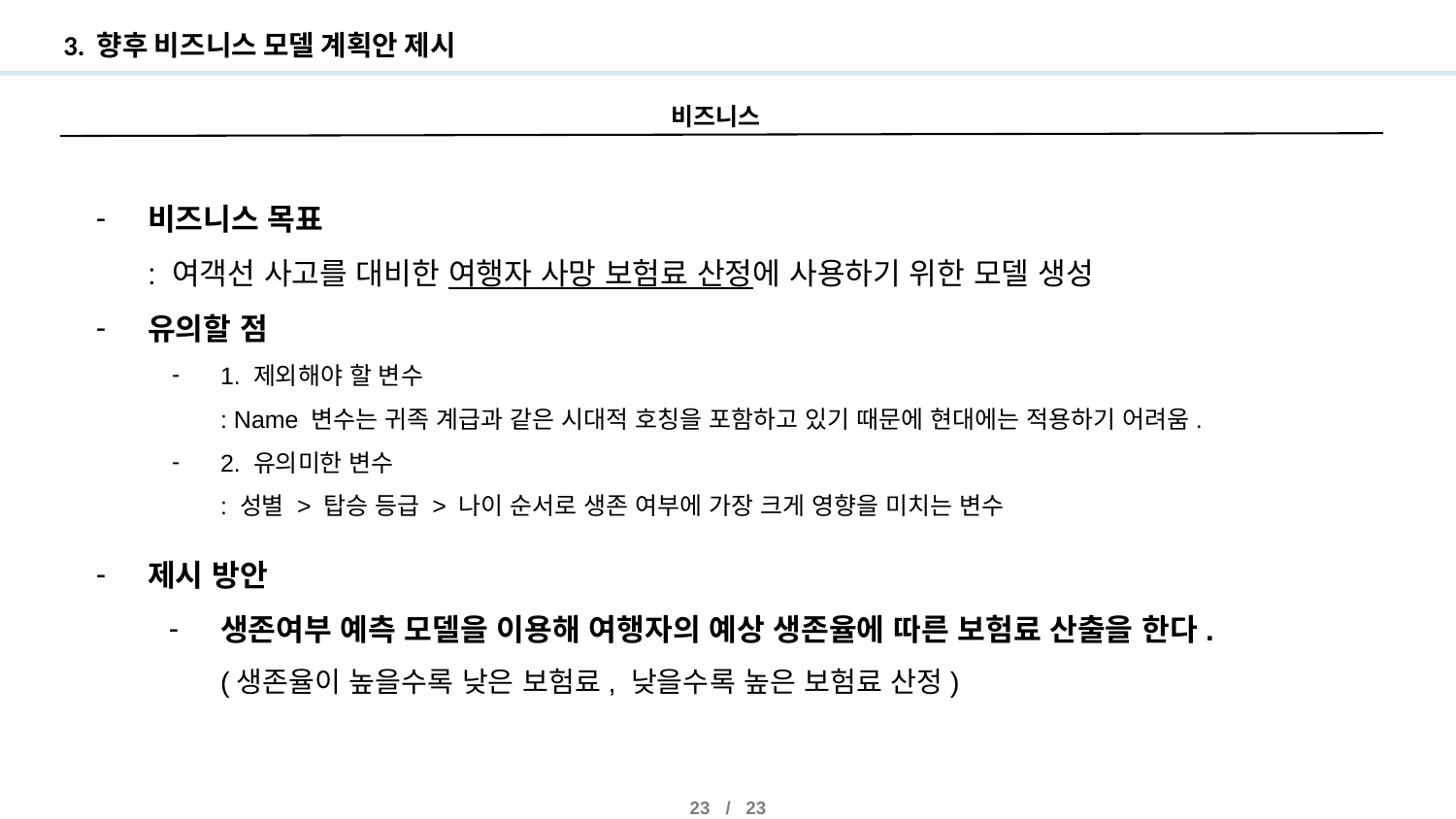

# 3. 향후 비즈니스 모델 계획안 제시
비즈니스
비즈니스 목표
: 여객선 사고를 대비한 여행자 사망 보험료 산정에 사용하기 위한 모델 생성
유의할 점
1. 제외해야 할 변수
: Name 변수는 귀족 계급과 같은 시대적 호칭을 포함하고 있기 때문에 현대에는 적용하기 어려움.
2. 유의미한 변수
: 성별 > 탑승 등급 > 나이 순서로 생존 여부에 가장 크게 영향을 미치는 변수

제시 방안
생존여부 예측 모델을 이용해 여행자의 예상 생존율에 따른 보험료 산출을 한다.
(생존율이 높을수록 낮은 보험료, 낮을수록 높은 보험료 산정)